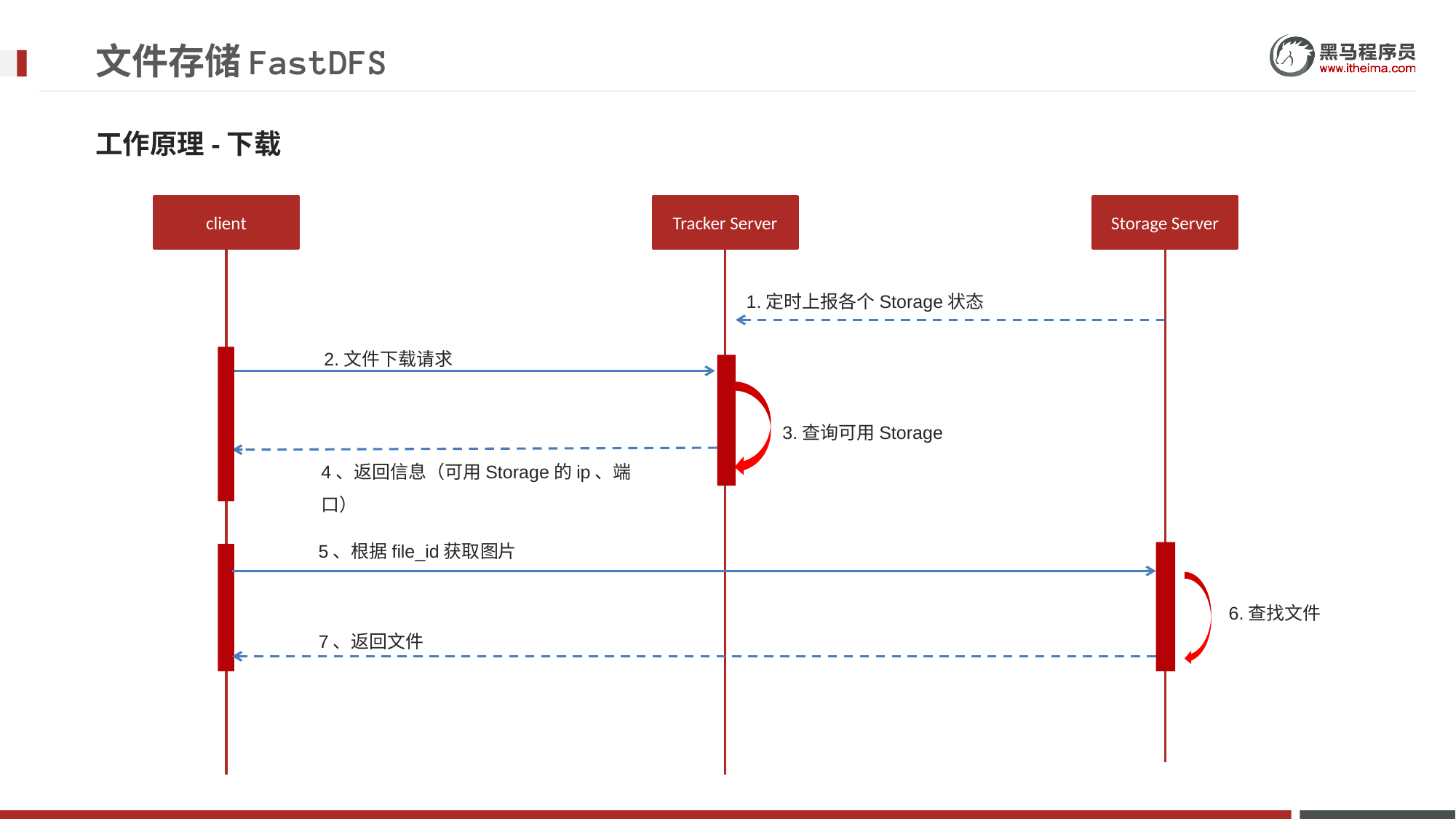

# 文件存储FastDFS
工作原理-下载
client
Tracker Server
Storage Server
1.定时上报各个Storage状态
2.文件下载请求

3.查询可用Storage
4、返回信息（可用Storage的ip、端口）
  5、根据file_id获取图片

6.查找文件
   7、返回文件